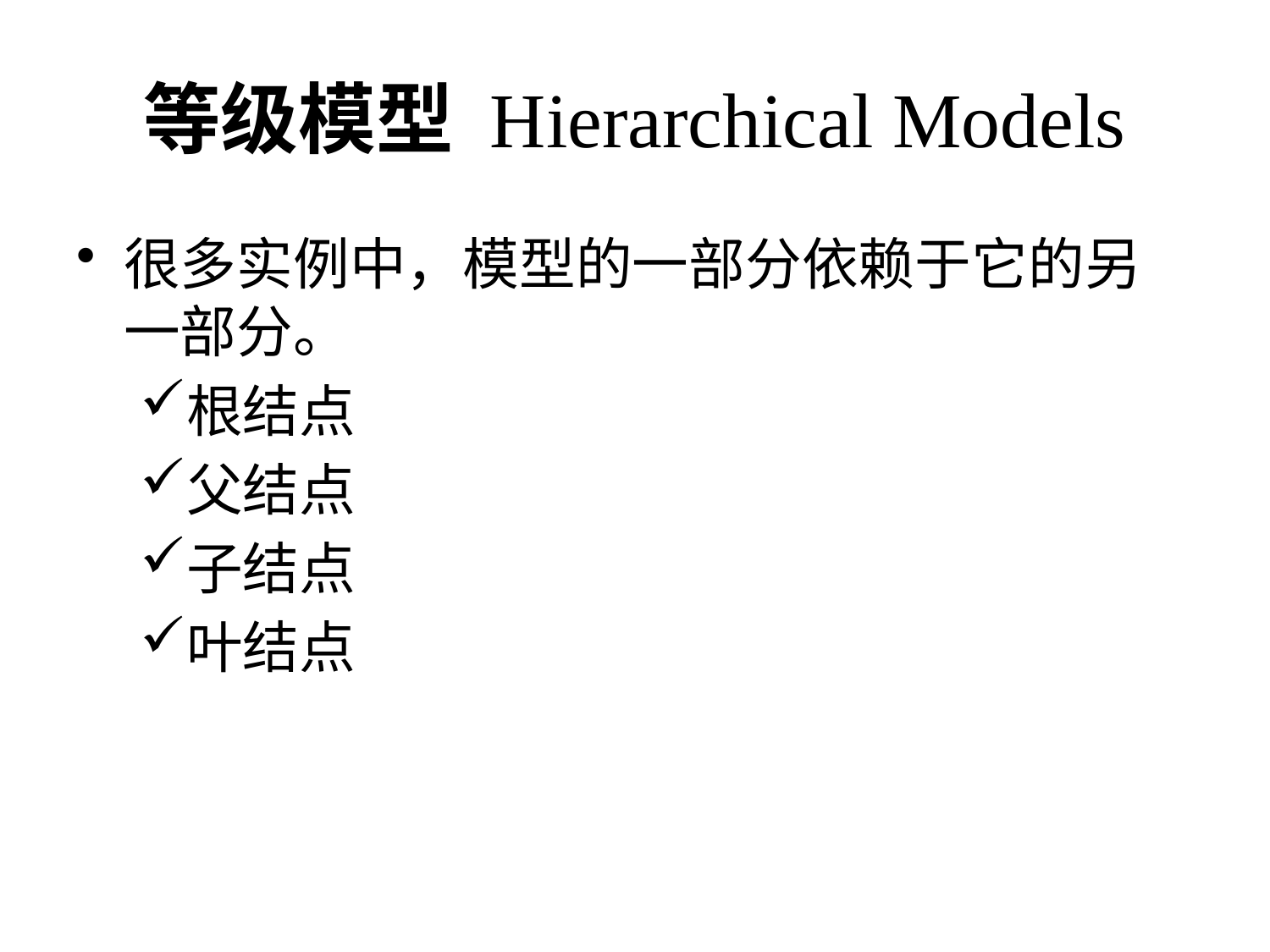

# 等级模型 Hierarchical Models
很多实例中，模型的一部分依赖于它的另一部分。
根结点
父结点
子结点
叶结点